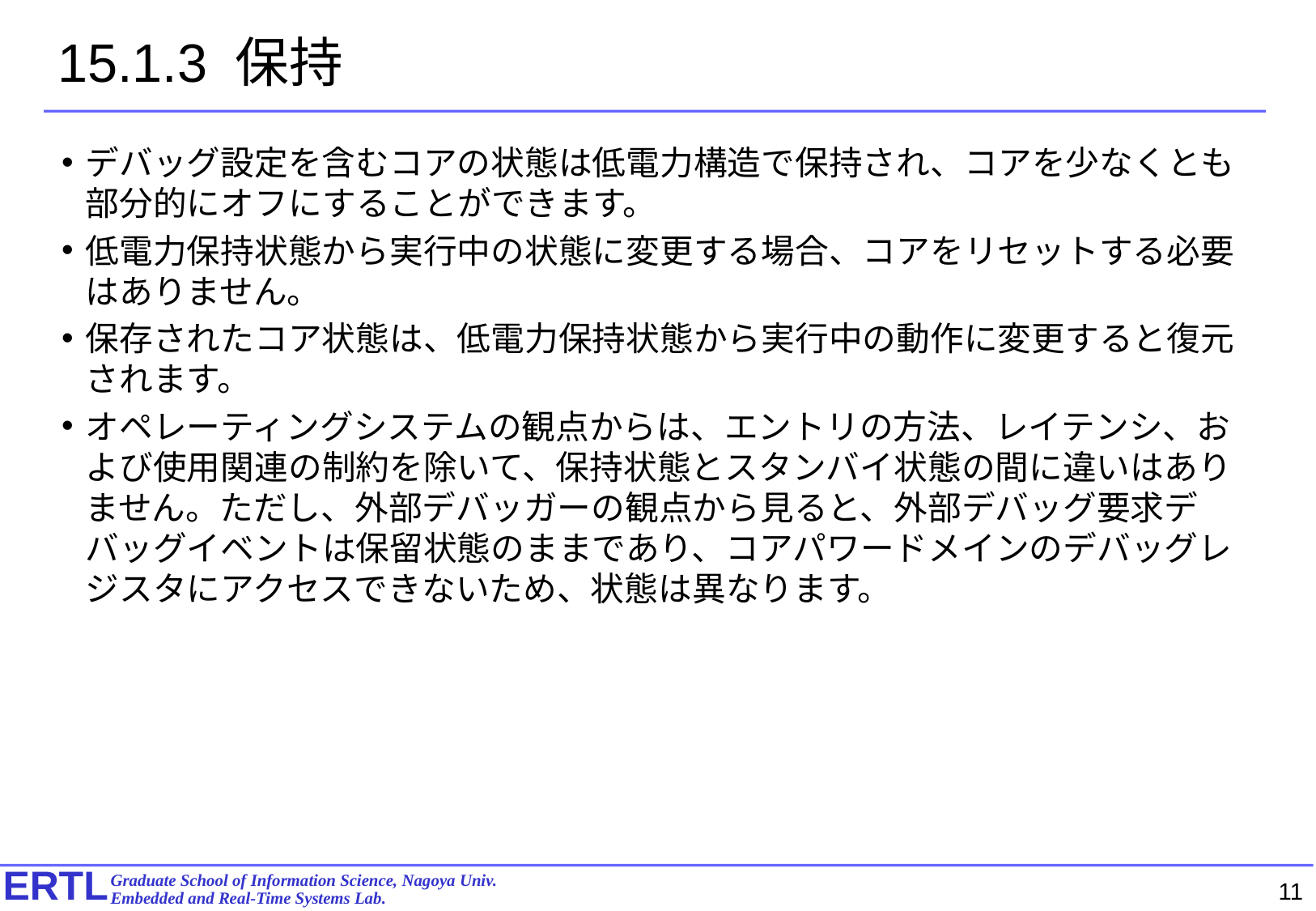

# 15.1.3 保持
デバッグ設定を含むコアの状態は低電力構造で保持され、コアを少なくとも部分的にオフにすることができます。
低電力保持状態から実行中の状態に変更する場合、コアをリセットする必要はありません。
保存されたコア状態は、低電力保持状態から実行中の動作に変更すると復元されます。
オペレーティングシステムの観点からは、エントリの方法、レイテンシ、および使用関連の制約を除いて、保持状態とスタンバイ状態の間に違いはありません。ただし、外部デバッガーの観点から見ると、外部デバッグ要求デバッグイベントは保留状態のままであり、コアパワードメインのデバッグレジスタにアクセスできないため、状態は異なります。
11